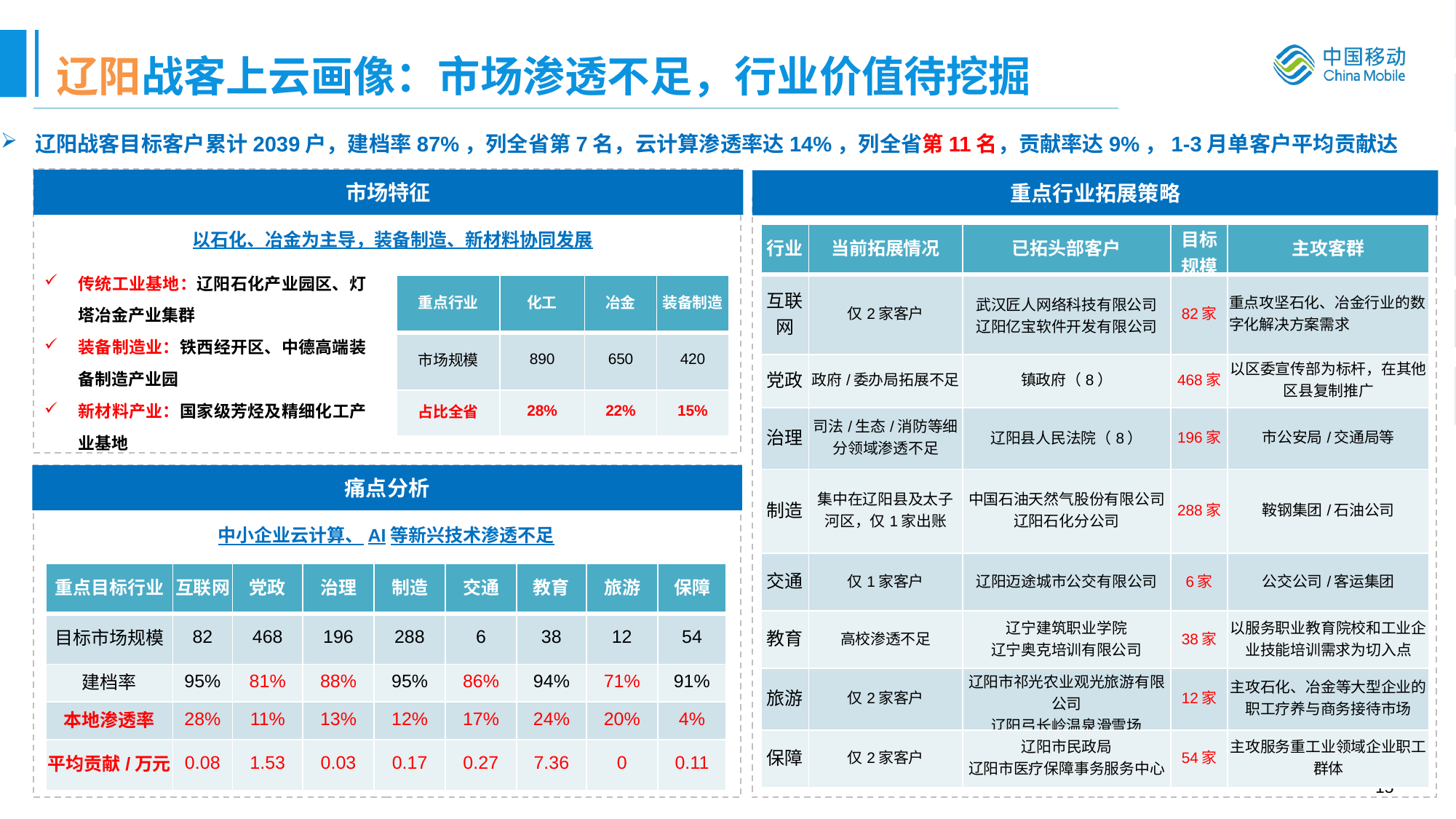

# 辽阳战客上云画像：市场渗透不足，行业价值待挖掘

辽阳战客目标客户累计2039户，建档率87%，列全省第7名，云计算渗透率达14%，列全省第11名，贡献率达9%，1-3月单客户平均贡献达46.37万元。

市场特征
重点行业拓展策略

以石化、冶金为主导，装备制造、新材料协同发展
| 行业 | 当前拓展情况 | 已拓头部客户 | 目标 规模 | 主攻客群 |
| --- | --- | --- | --- | --- |
| 互联网 | 仅2家客户 | 武汉匠人网络科技有限公司 辽阳亿宝软件开发有限公司 | 82家 | 重点攻坚石化、冶金行业的数字化解决方案需求 |
| 党政 | 政府/委办局拓展不足 | 镇政府（8） | 468家 | 以区委宣传部为标杆，在其他区县复制推广 |
| 治理 | 司法/生态/消防等细分领域渗透不足 | 辽阳县人民法院（8） | 196家 | 市公安局/交通局等 |
| 制造 | 集中在辽阳县及太子河区，仅1家出账 | 中国石油天然气股份有限公司 辽阳石化分公司 | 288家 | 鞍钢集团/石油公司 |
| 交通 | 仅1家客户 | 辽阳迈途城市公交有限公司 | 6家 | 公交公司/客运集团 |
| 教育 | 高校渗透不足 | 辽宁建筑职业学院 辽宁奥克培训有限公司 | 38家 | 以服务职业教育院校和工业企业技能培训需求为切入点 |
| 旅游 | 仅2家客户 | 辽阳市祁光农业观光旅游有限公司 辽阳弓长岭温泉滑雪场 | 12家 | 主攻石化、冶金等大型企业的职工疗养与商务接待市场 |
| 保障 | 仅2家客户 | 辽阳市民政局 辽阳市医疗保障事务服务中心 | 54家 | 主攻服务重工业领域企业职工群体 |
传统工业基地：辽阳石化产业园区、灯塔冶金产业集群
装备制造业：铁西经开区、中德高端装备制造产业园
新材料产业：国家级芳烃及精细化工产业基地

| 重点行业 | 化工 | 冶金 | 装备制造 |
| --- | --- | --- | --- |
| 市场规模 | 890 | 650 | 420 |
| 占比全省 | 28% | 22% | 15% |
痛点分析

中小企业云计算、AI等新兴技术渗透不足
| 重点目标行业 | 互联网 | 党政 | 治理 | 制造 | 交通 | 教育 | 旅游 | 保障 |
| --- | --- | --- | --- | --- | --- | --- | --- | --- |
| 目标市场规模 | 82 | 468 | 196 | 288 | 6 | 38 | 12 | 54 |
| 建档率 | 95% | 81% | 88% | 95% | 86% | 94% | 71% | 91% |
| 本地渗透率 | 28% | 11% | 13% | 12% | 17% | 24% | 20% | 4% |
| 平均贡献/万元 | 0.08 | 1.53 | 0.03 | 0.17 | 0.27 | 7.36 | 0 | 0.11 |